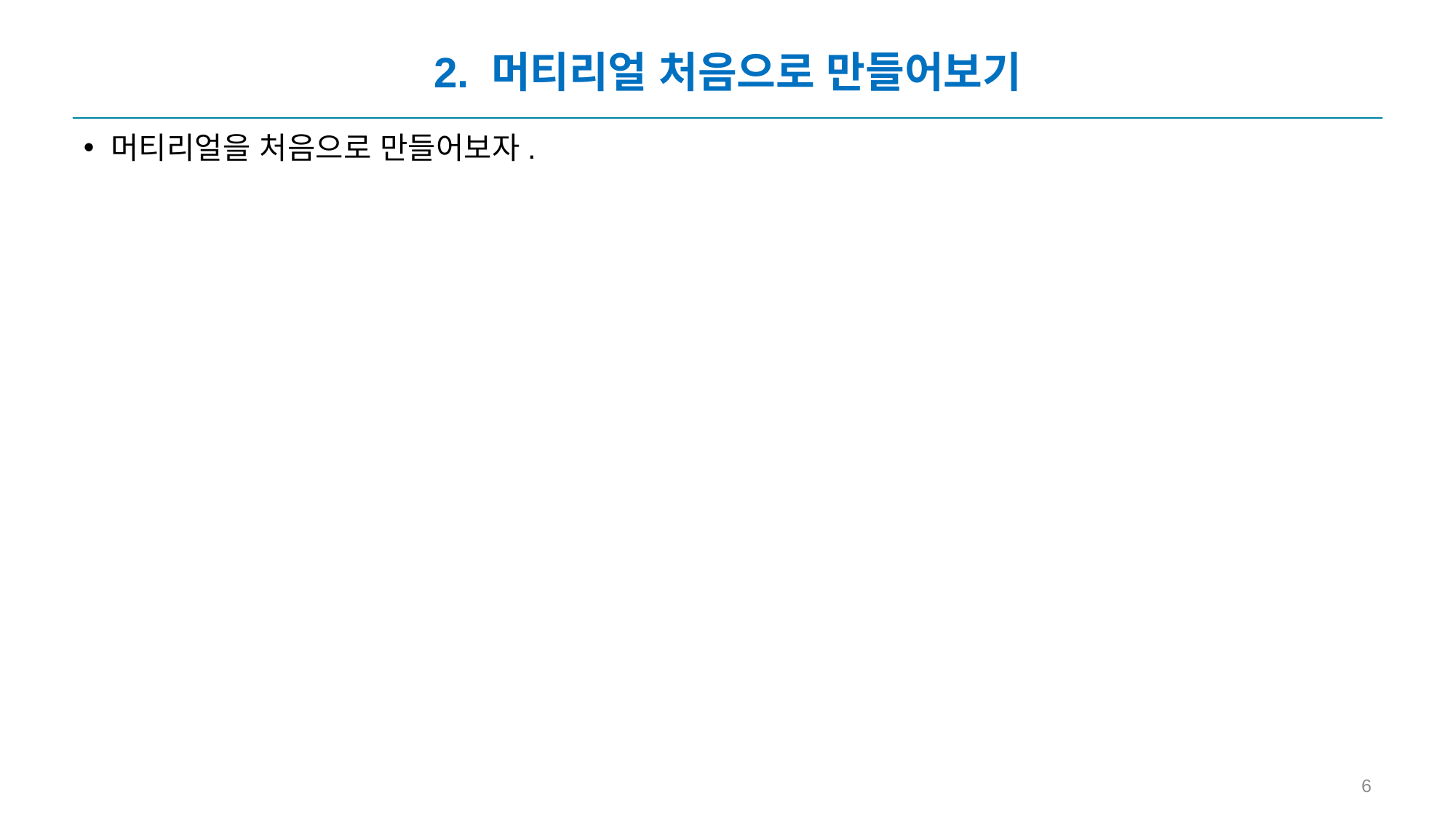

# 2. 머티리얼 처음으로 만들어보기
머티리얼을 처음으로 만들어보자.

6